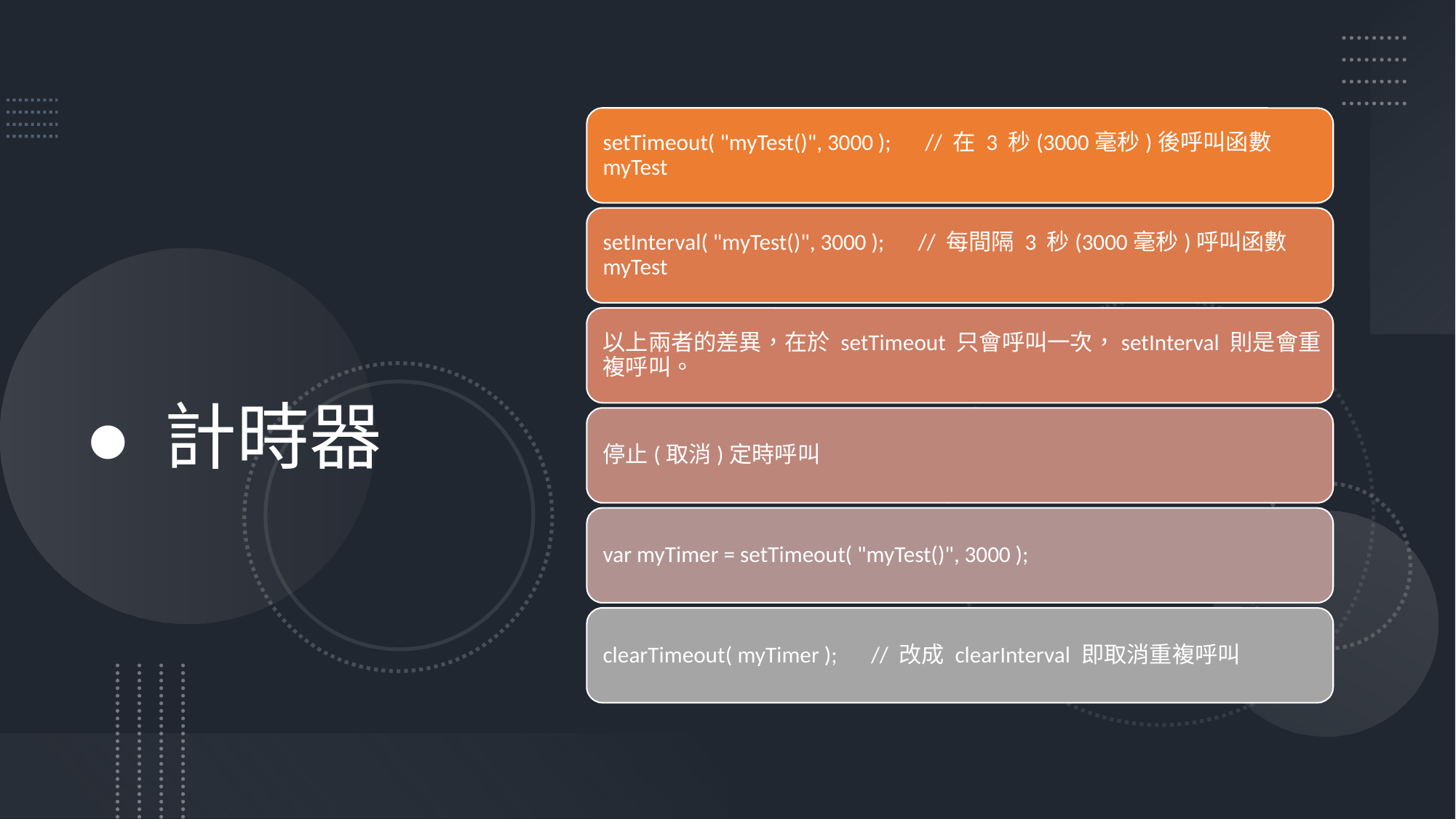

# ● 計時器
setTimeout( "myTest()", 3000 );　// 在 3 秒(3000毫秒)後呼叫函數 myTest
setInterval( "myTest()", 3000 );　// 每間隔 3 秒(3000毫秒)呼叫函數 myTest
以上兩者的差異，在於 setTimeout 只會呼叫一次，setInterval 則是會重複呼叫。
停止(取消)定時呼叫
var myTimer = setTimeout( "myTest()", 3000 );
clearTimeout( myTimer );　// 改成 clearInterval 即取消重複呼叫